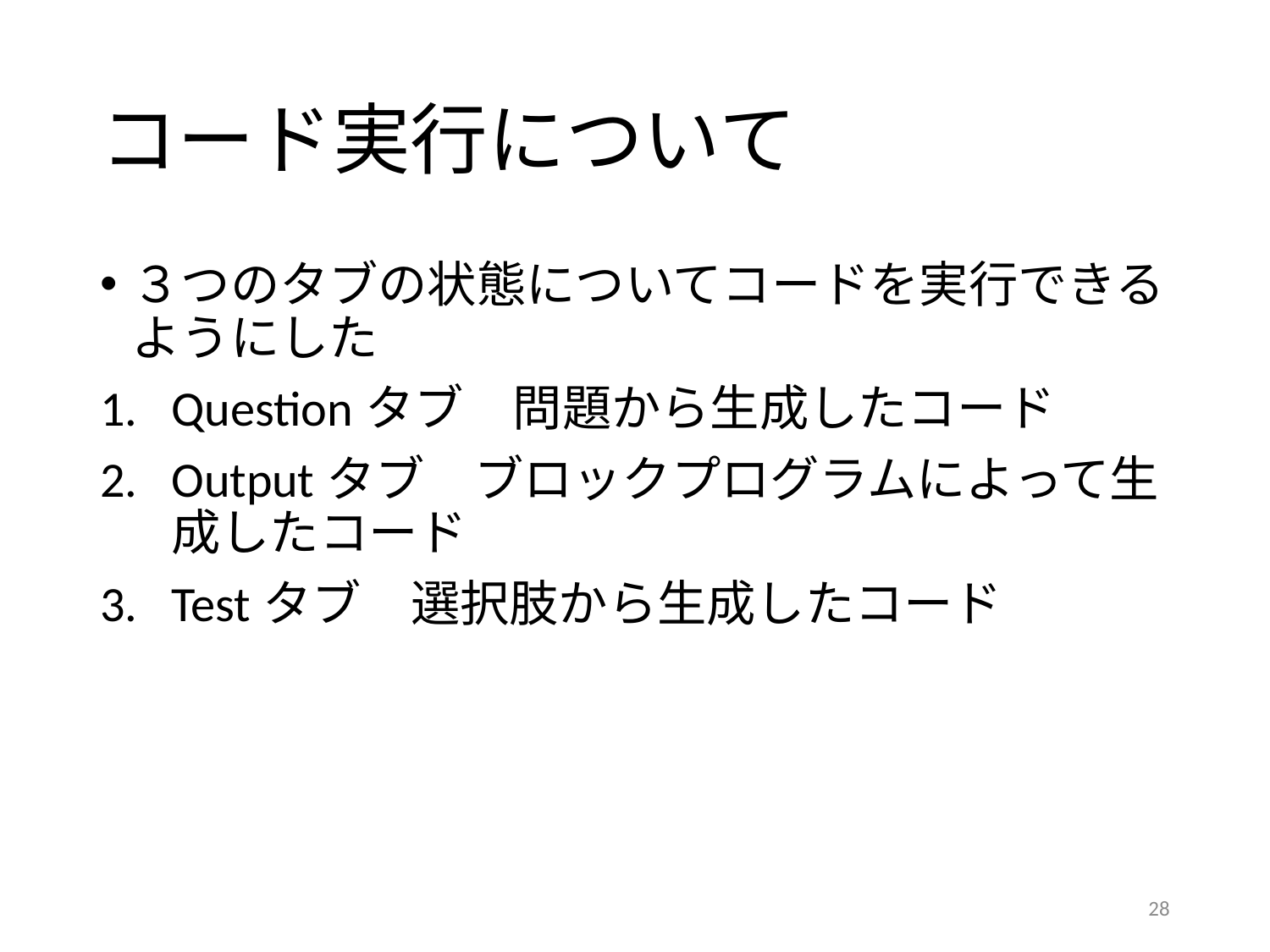

# コード実行について
３つのタブの状態についてコードを実行できるようにした
Questionタブ　問題から生成したコード
Outputタブ　ブロックプログラムによって生成したコード
Testタブ　選択肢から生成したコード
28